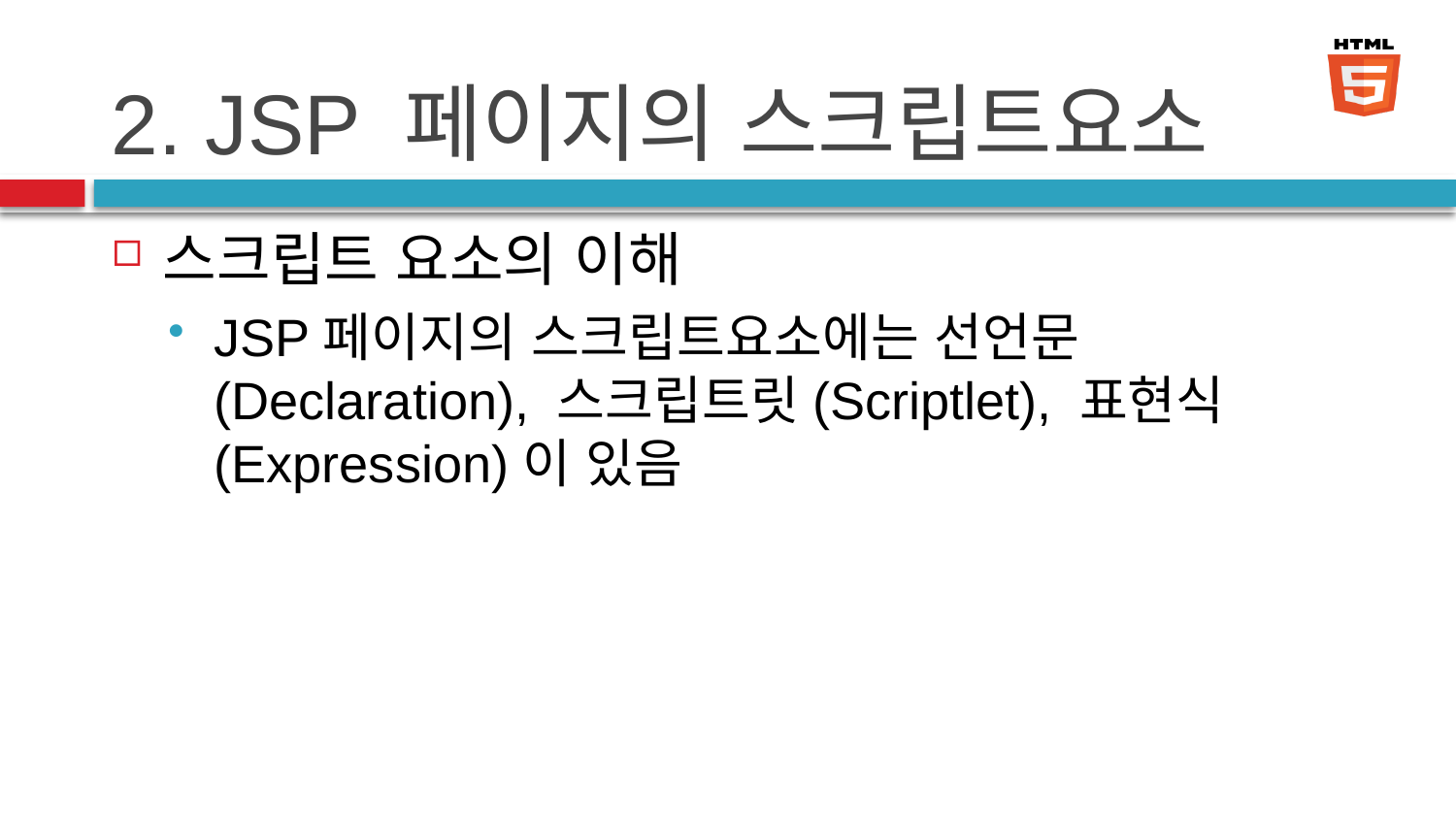

# 2. JSP 페이지의 스크립트요소
스크립트 요소의 이해
JSP페이지의 스크립트요소에는 선언문(Declaration), 스크립트릿(Scriptlet), 표현식(Expression)이 있음